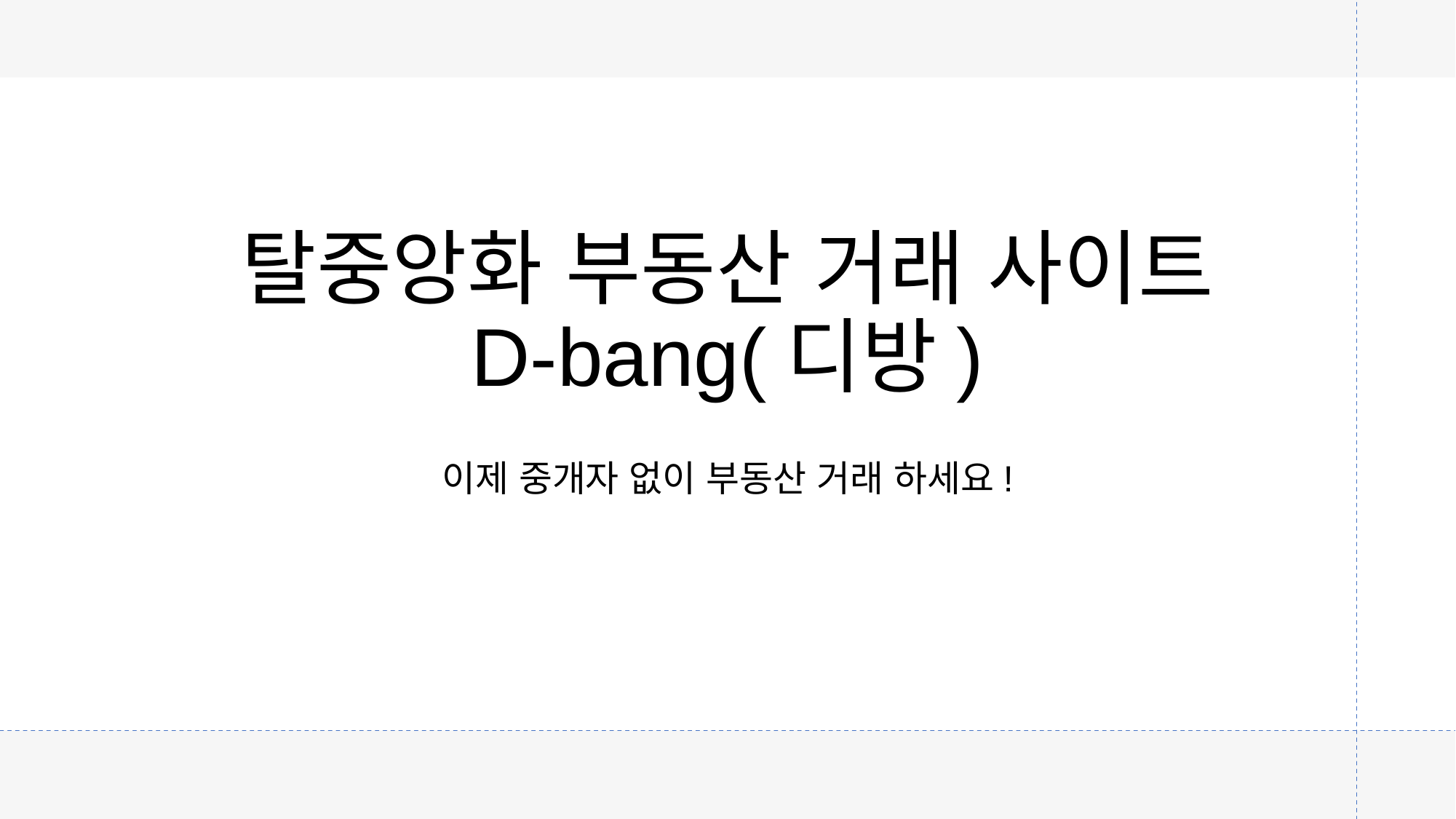

# 탈중앙화 부동산 거래 사이트 D-bang(디방)
이제 중개자 없이 부동산 거래 하세요!